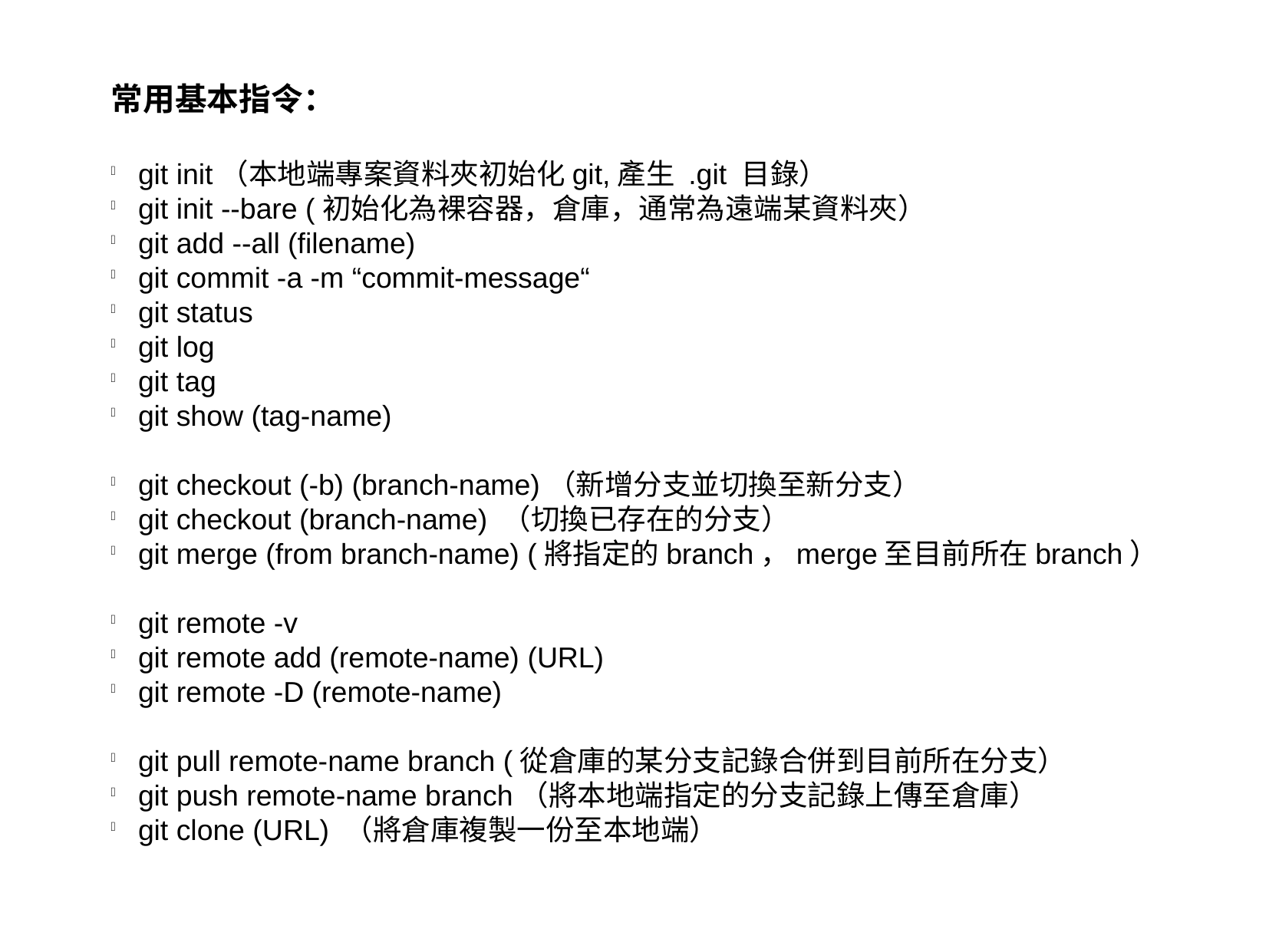

常用基本指令：

git init（本地端專案資料夾初始化git,產生 .git 目錄）
git init --bare (初始化為裸容器，倉庫，通常為遠端某資料夾）
git add --all (filename)
git commit -a -m “commit-message“
git status
git log
git tag
git show (tag-name)

git checkout (-b) (branch-name)（新增分支並切換至新分支）
git checkout (branch-name) （切換已存在的分支）
git merge (from branch-name) (將指定的branch，merge至目前所在branch）

git remote -v
git remote add (remote-name) (URL)
git remote -D (remote-name)

git pull remote-name branch (從倉庫的某分支記錄合併到目前所在分支）
git push remote-name branch（將本地端指定的分支記錄上傳至倉庫）
git clone (URL) （將倉庫複製一份至本地端）